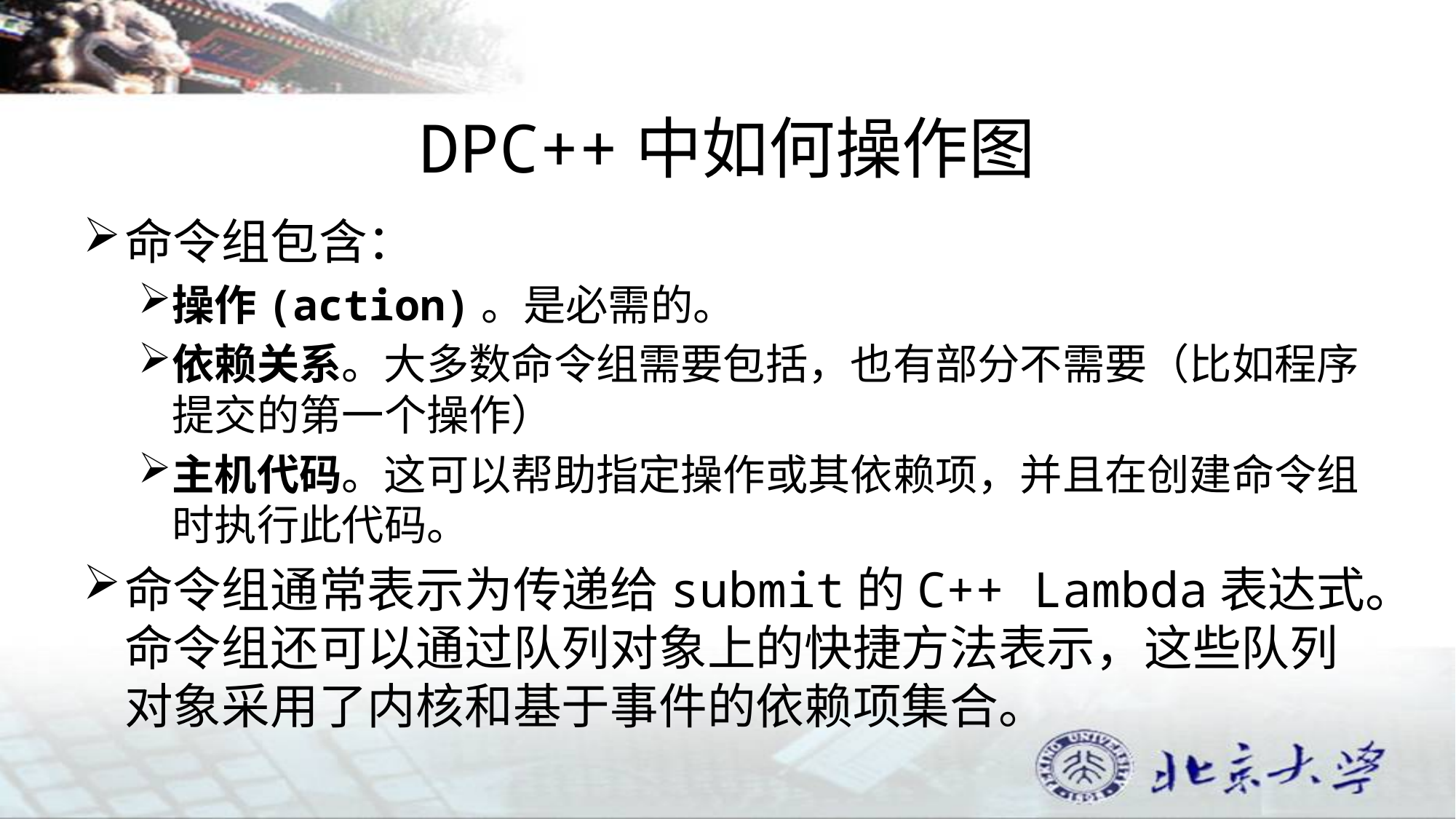

# DPC++中如何操作图
命令组包含：
操作(action)。是必需的。
依赖关系。大多数命令组需要包括，也有部分不需要（比如程序提交的第一个操作）
主机代码。这可以帮助指定操作或其依赖项，并且在创建命令组时执行此代码。
命令组通常表示为传递给submit的C++ Lambda表达式。命令组还可以通过队列对象上的快捷方法表示，这些队列对象采用了内核和基于事件的依赖项集合。